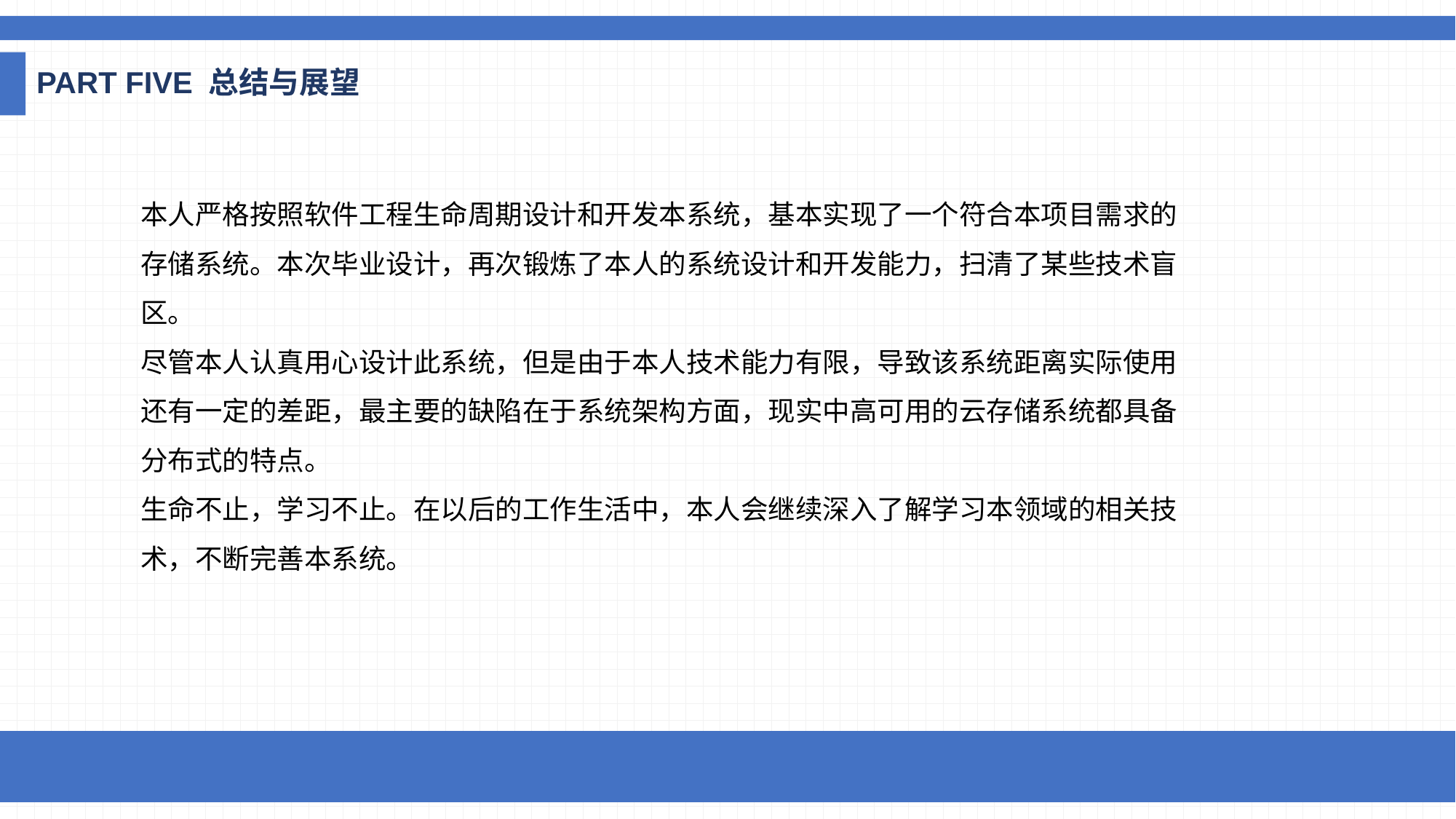

PART FIVE 总结与展望
本人严格按照软件工程生命周期设计和开发本系统，基本实现了一个符合本项目需求的存储系统。本次毕业设计，再次锻炼了本人的系统设计和开发能力，扫清了某些技术盲区。
尽管本人认真用心设计此系统，但是由于本人技术能力有限，导致该系统距离实际使用还有一定的差距，最主要的缺陷在于系统架构方面，现实中高可用的云存储系统都具备分布式的特点。
生命不止，学习不止。在以后的工作生活中，本人会继续深入了解学习本领域的相关技术，不断完善本系统。